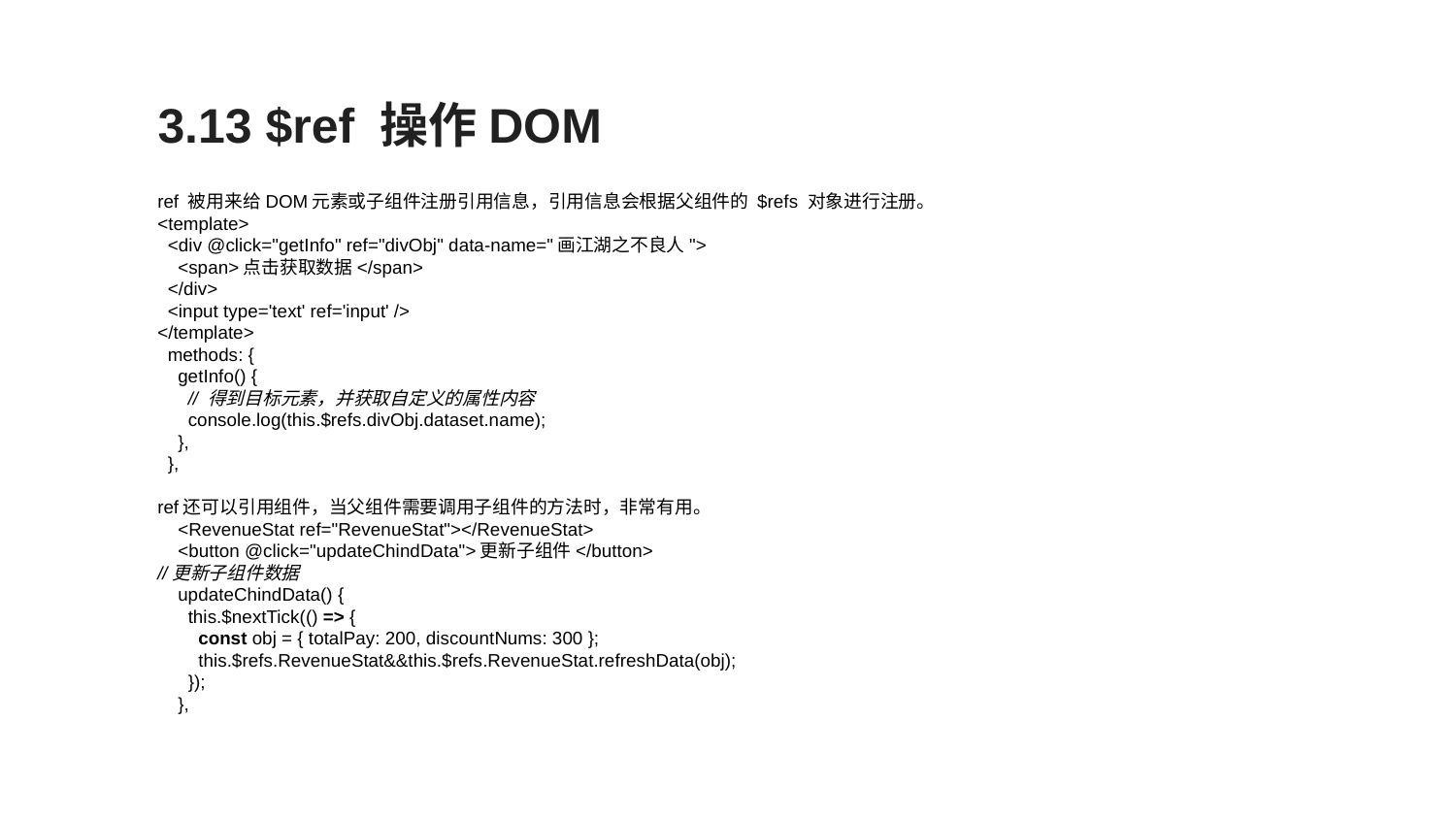

3.13 $ref 操作DOM
ref 被用来给DOM元素或子组件注册引用信息，引用信息会根据父组件的 $refs 对象进行注册。
<template>
  <div @click="getInfo" ref="divObj" data-name="画江湖之不良人">
    <span>点击获取数据</span>
  </div>
  <input type='text' ref='input' />
</template>
  methods: {
    getInfo() {
      // 得到目标元素，并获取自定义的属性内容
      console.log(this.$refs.divObj.dataset.name);
    },
  },

ref还可以引用组件，当父组件需要调用子组件的方法时，非常有用。
    <RevenueStat ref="RevenueStat"></RevenueStat>
    <button @click="updateChindData">更新子组件</button>
//更新子组件数据
    updateChindData() {
      this.$nextTick(() => {
        const obj = { totalPay: 200, discountNums: 300 };
        this.$refs.RevenueStat&&this.$refs.RevenueStat.refreshData(obj);
      });
    },